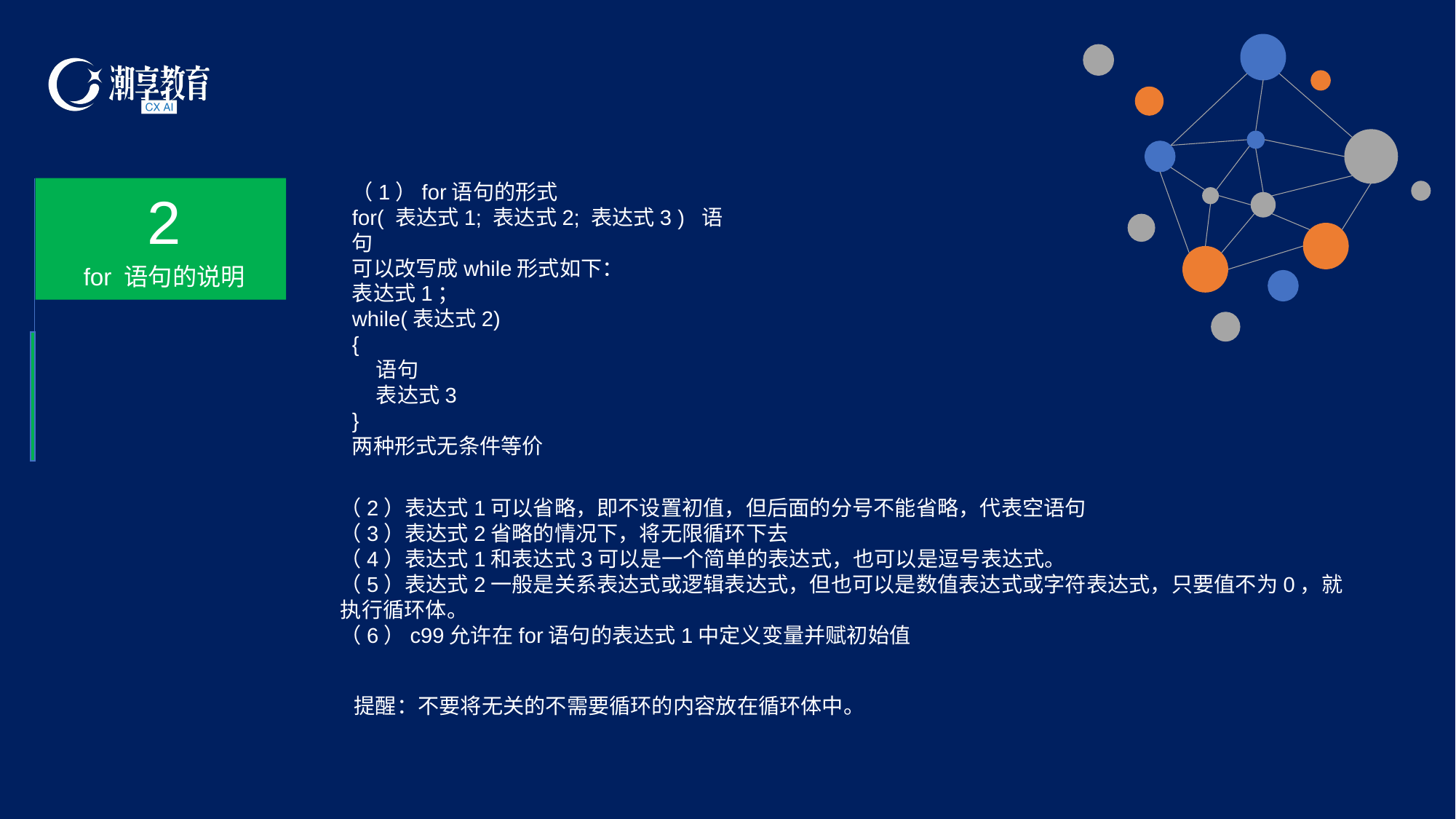

2

for 语句的说明
（1）for语句的形式
for( 表达式1; 表达式2; 表达式3 )  语句
可以改写成while形式如下：
表达式1；
while(表达式2)
{
    语句
    表达式3
}
两种形式无条件等价

（2）表达式1可以省略，即不设置初值，但后面的分号不能省略，代表空语句
（3）表达式2省略的情况下，将无限循环下去
（4）表达式1和表达式3可以是一个简单的表达式，也可以是逗号表达式。
（5）表达式2一般是关系表达式或逻辑表达式，但也可以是数值表达式或字符表达式，只要值不为0，就执行循环体。
（6）c99允许在for语句的表达式1中定义变量并赋初始值
提醒：不要将无关的不需要循环的内容放在循环体中。